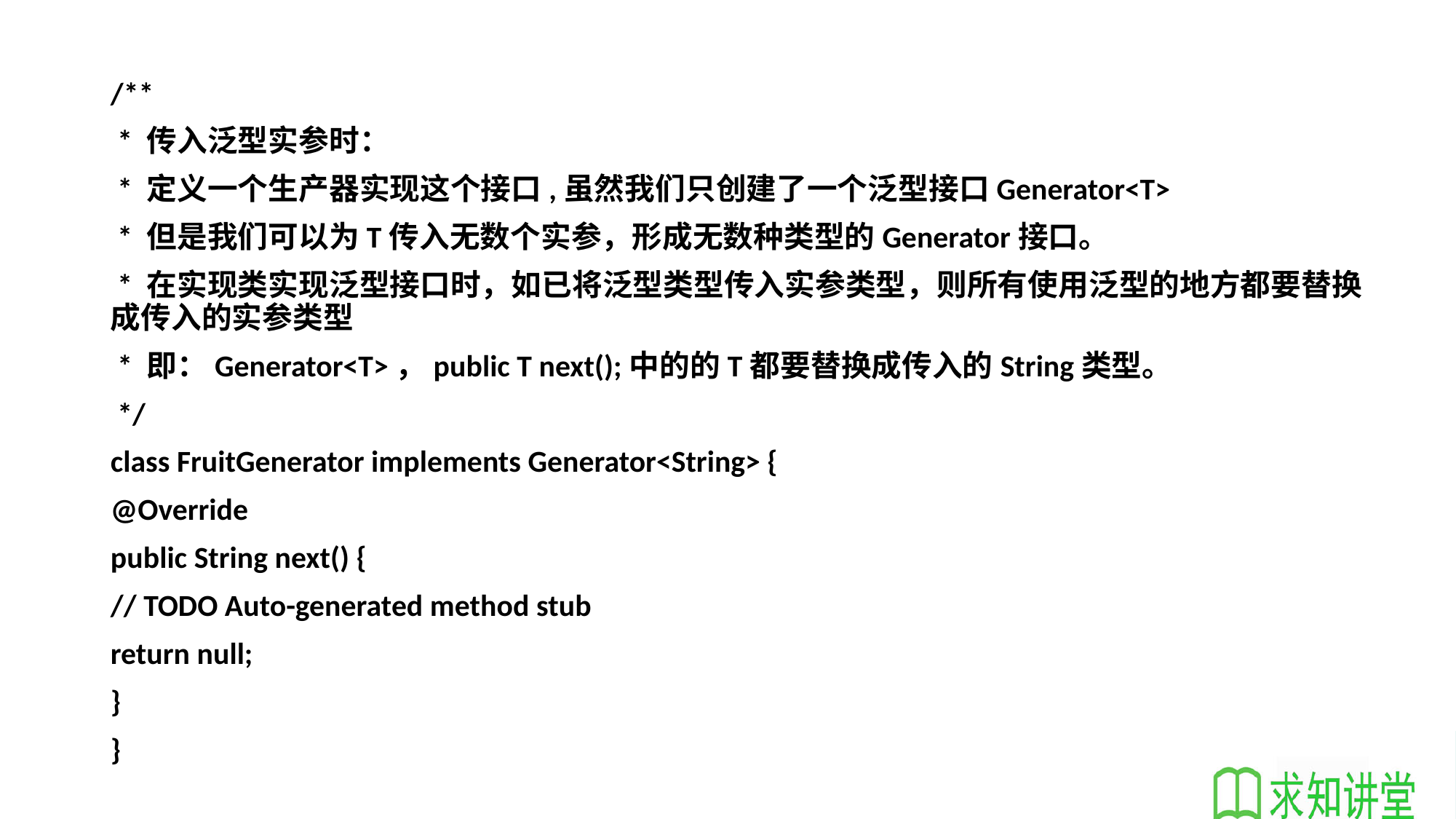

/**
 * 传入泛型实参时：
 * 定义一个生产器实现这个接口,虽然我们只创建了一个泛型接口Generator<T>
 * 但是我们可以为T传入无数个实参，形成无数种类型的Generator接口。
 * 在实现类实现泛型接口时，如已将泛型类型传入实参类型，则所有使用泛型的地方都要替换成传入的实参类型
 * 即：Generator<T>，public T next();中的的T都要替换成传入的String类型。
 */
class FruitGenerator implements Generator<String> {
@Override
public String next() {
// TODO Auto-generated method stub
return null;
}
}